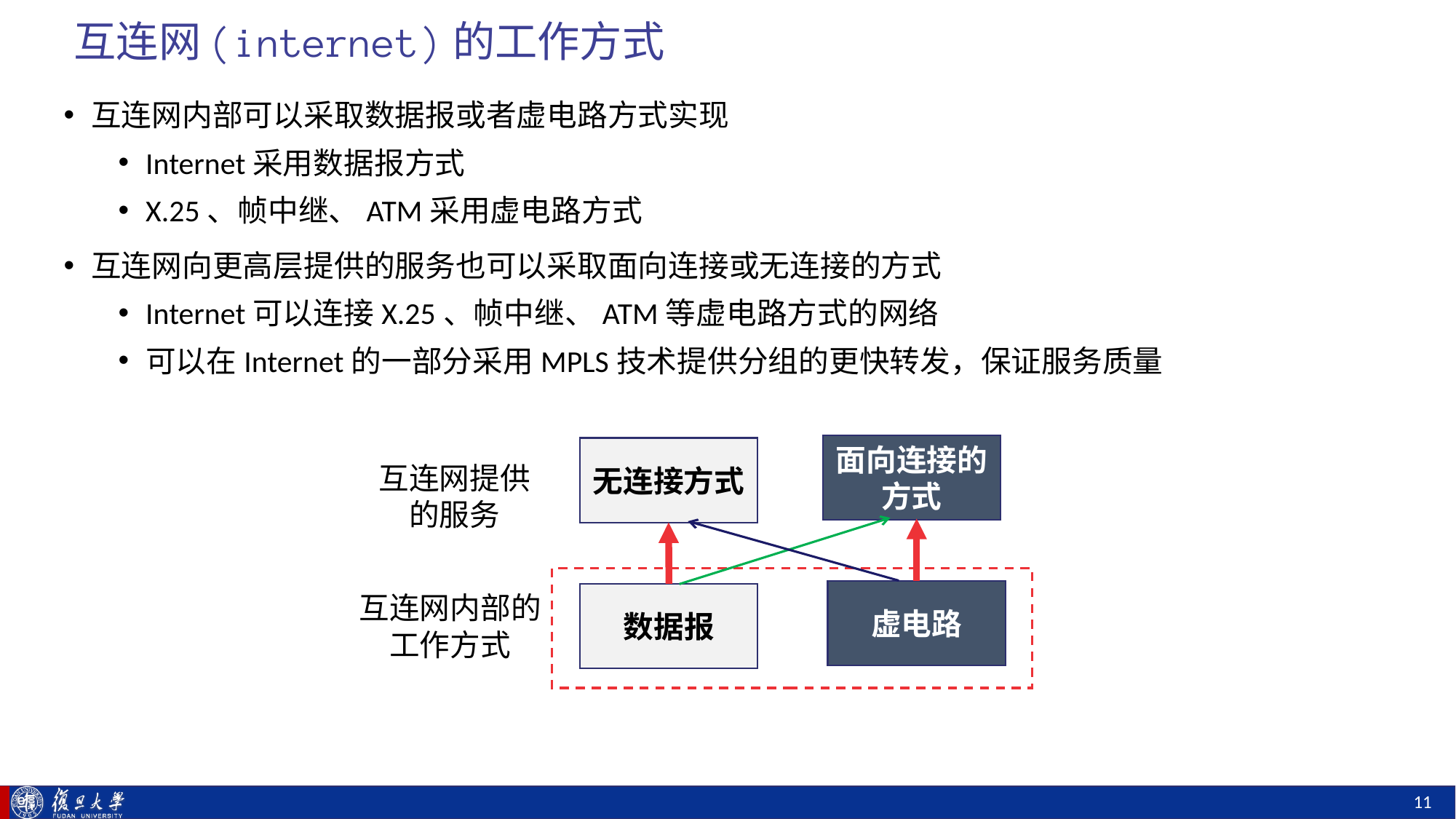

# 互连网(internet)的工作方式
互连网内部可以采取数据报或者虚电路方式实现
Internet采用数据报方式
X.25、帧中继、ATM采用虚电路方式
互连网向更高层提供的服务也可以采取面向连接或无连接的方式
Internet可以连接X.25、帧中继、ATM等虚电路方式的网络
可以在Internet的一部分采用MPLS技术提供分组的更快转发，保证服务质量
面向连接的方式
无连接方式
互连网提供的服务

虚电路
互连网内部的工作方式
数据报